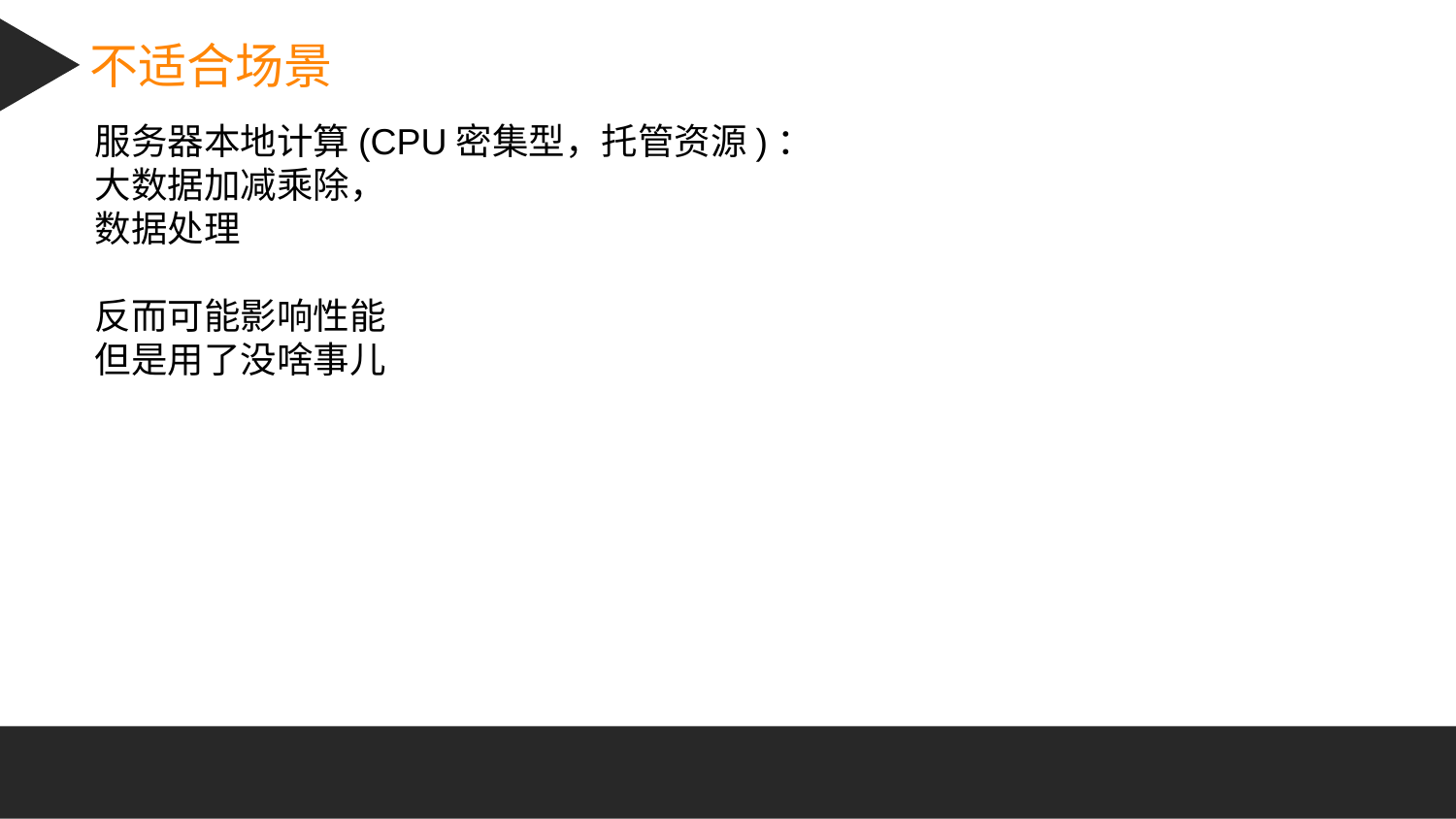

不适合场景
服务器本地计算(CPU密集型，托管资源)：
大数据加减乘除，
数据处理

反而可能影响性能
但是用了没啥事儿